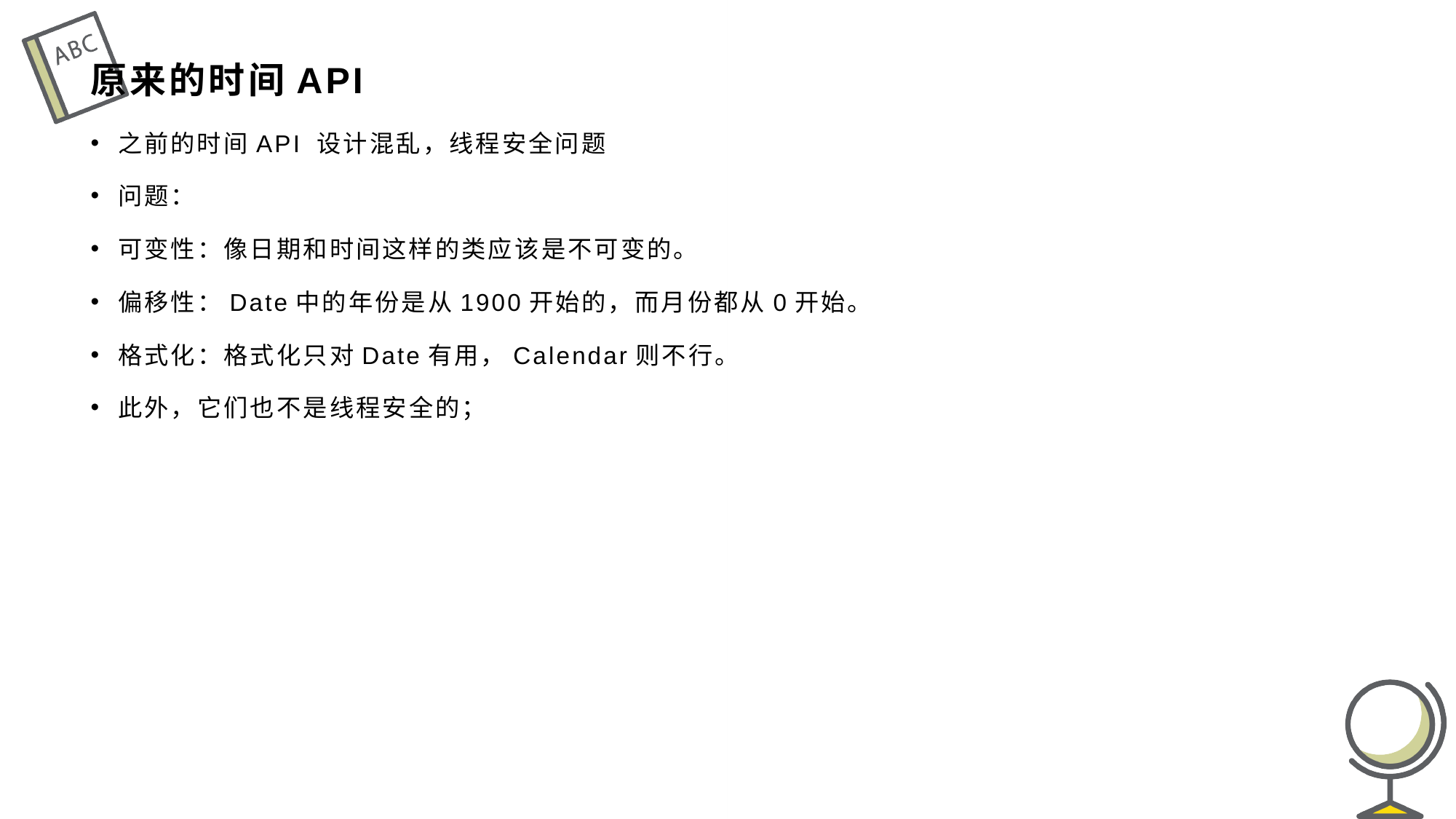

# 原来的时间API
之前的时间API 设计混乱，线程安全问题
问题：
可变性：像日期和时间这样的类应该是不可变的。
偏移性：Date中的年份是从1900开始的，而月份都从0开始。
格式化：格式化只对Date有用，Calendar则不行。
此外，它们也不是线程安全的；